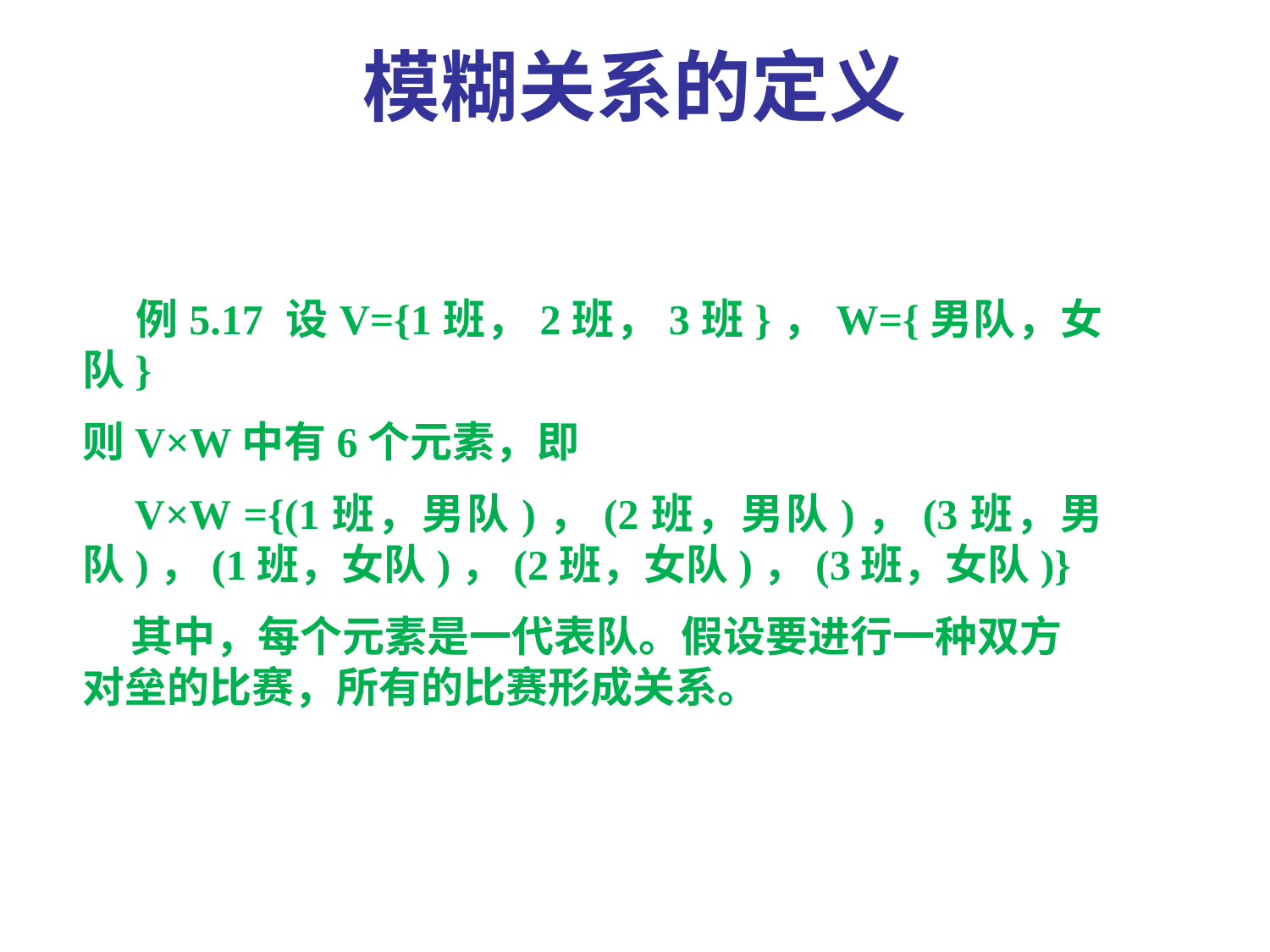

模糊关系的定义

    例5.17 设V={1班，2班，3班}，W={男队，女队}
则V×W中有6个元素，即
    V×W ={(1班，男队)，(2班，男队)，(3班，男队)，(1班，女队)，(2班，女队)，(3班，女队)}
    其中，每个元素是一代表队。假设要进行一种双方对垒的比赛，所有的比赛形成关系。